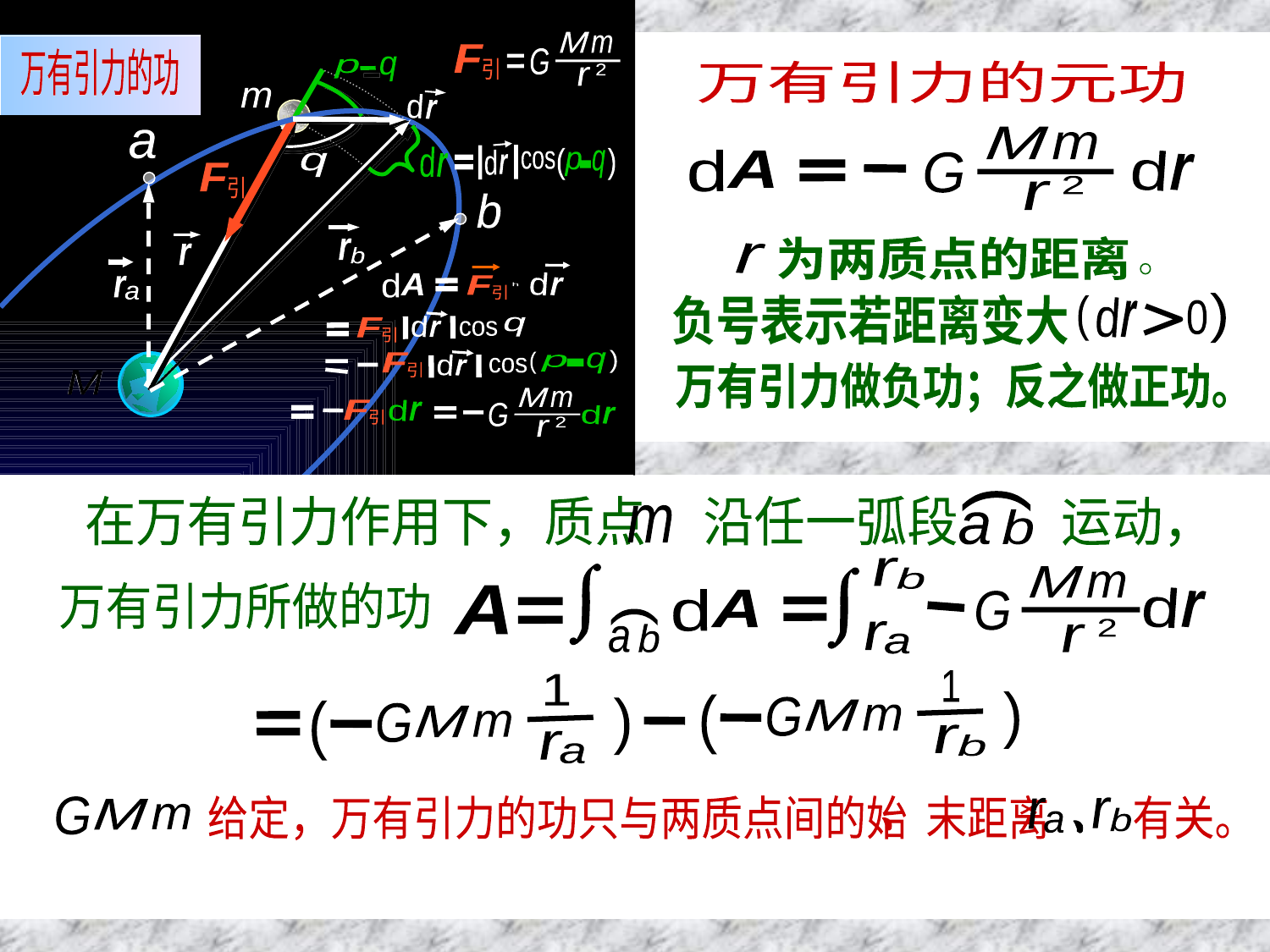

M

万有引力的功
万有引力的功
m
F
引
G

θ
π

2
r

m

d
r

d

(
)
d
θ
cos
π
r
r

θ
F
引

r

d
d
A
F
r

h
引

d

θ
cos
F
引

r

)
(
F
θ

d

π

cos
r

引

M
M
M
m
d
r
F
引

G
d
r

2
r

续引力功

万有引力的元功
M
m
G

2
r
d
A

d
r

为两质点的距离
r

)
负号表示若距离变大
(
d
r
0

万有引力做负功；反之做正功。

a

r
a
b

r
b
)
b
a
在万有引力作用下，质点     沿任一弧段         运动，
m
r
b

M

m
万有引力所做的功
A
d
r

d
A
G

)
b
a

2
r
a
r
1
1
)
(
G
M
m
)
(

G
M
m

r
b
r
a
给定，万有引力的功只与两质点间的始  末距离         有关。
G
M
m
r
b
r
a